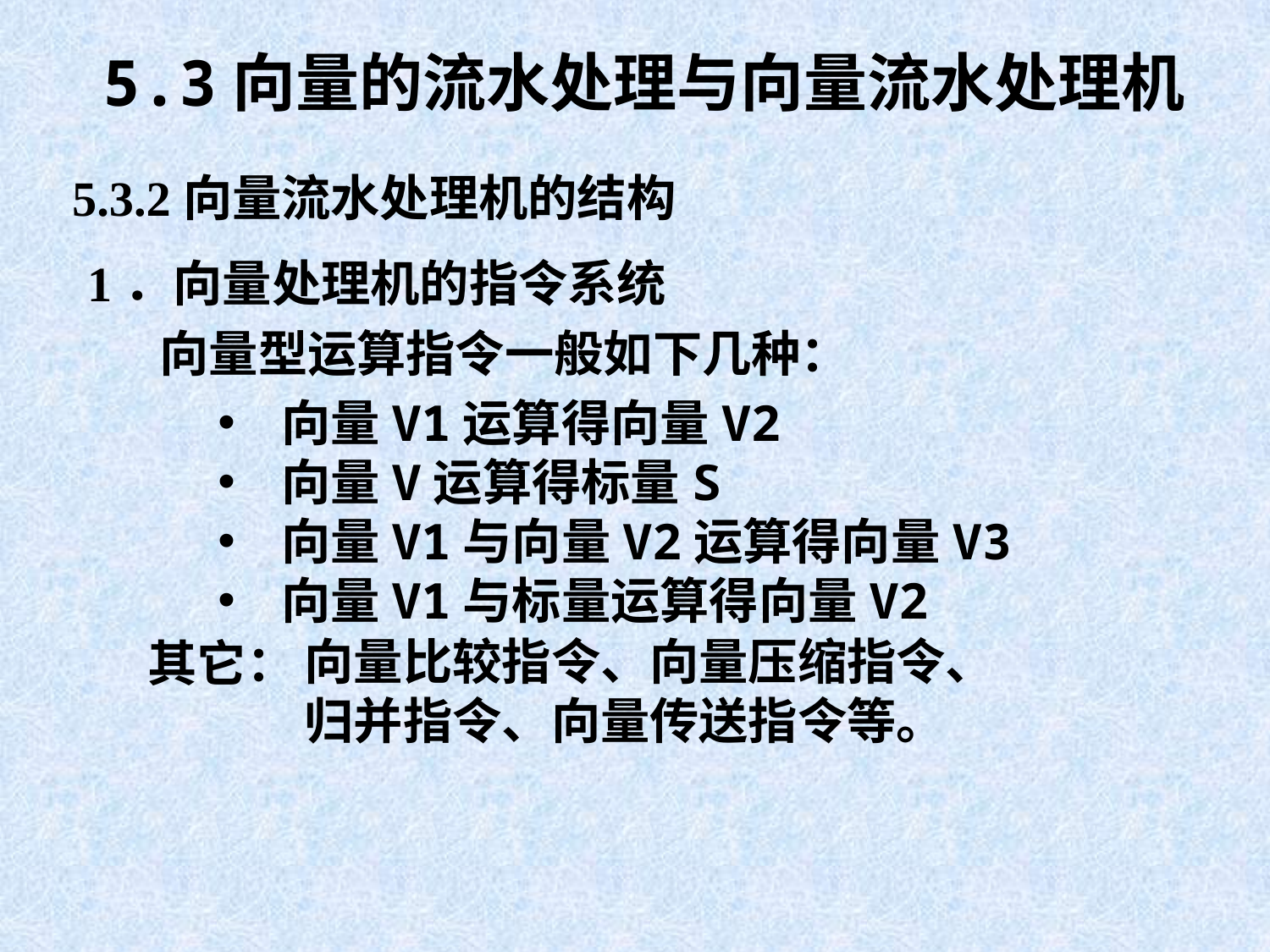

5.3向量的流水处理与向量流水处理机
5.3.2向量流水处理机的结构
1．向量处理机的指令系统
向量型运算指令一般如下几种：
向量V1运算得向量V2
向量V运算得标量S
向量V1与向量V2运算得向量V3
向量V1与标量运算得向量V2
向量比较指令、向量压缩指令、归并指令、向量传送指令等。
其它：